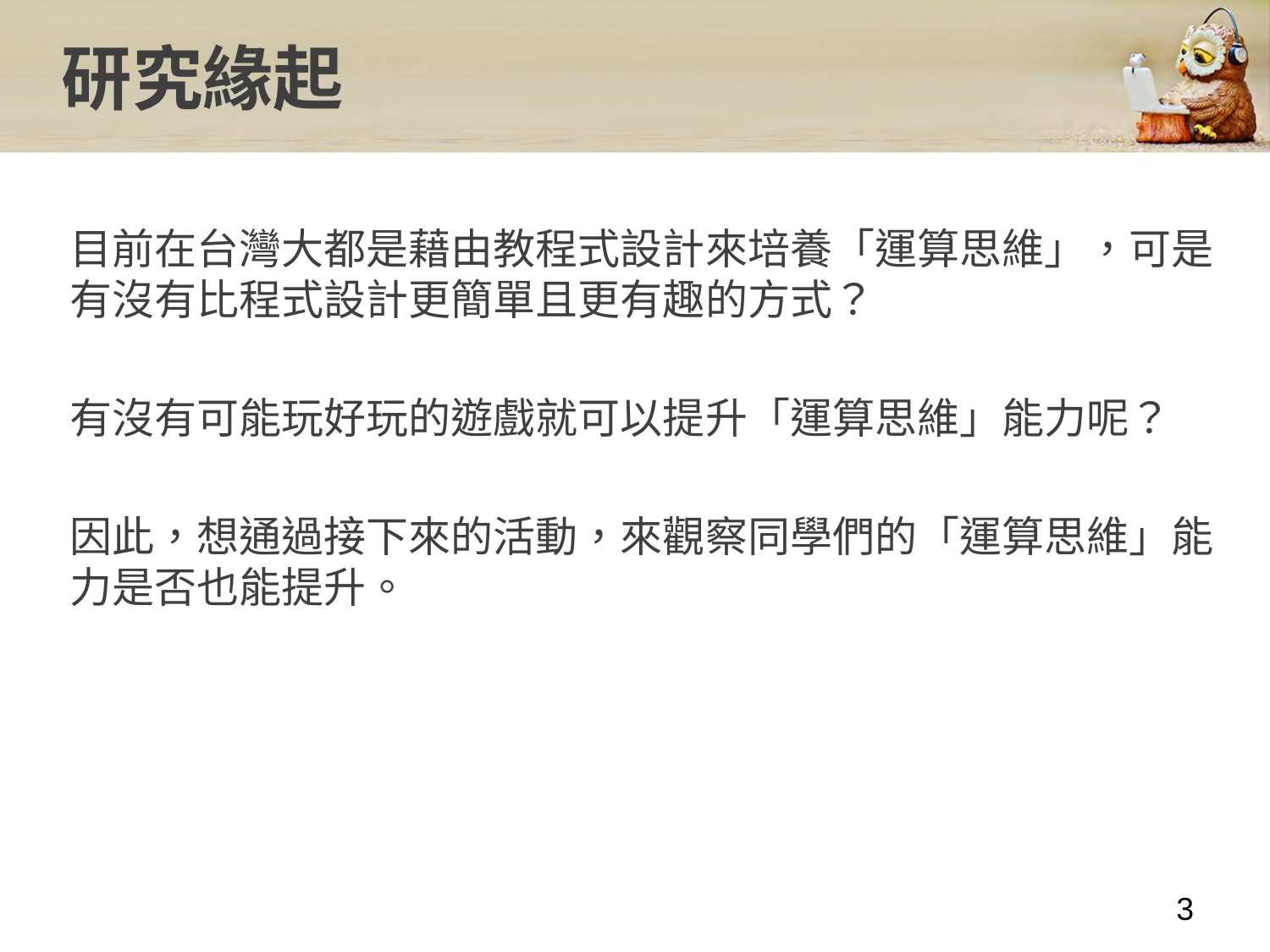

# 研究緣起
目前在台灣大都是藉由教程式設計來培養「運算思維」，可是有沒有比程式設計更簡單且更有趣的方式？

有沒有可能玩好玩的遊戲就可以提升「運算思維」能力呢？

因此，想通過接下來的活動，來觀察同學們的「運算思維」能力是否也能提升。
3